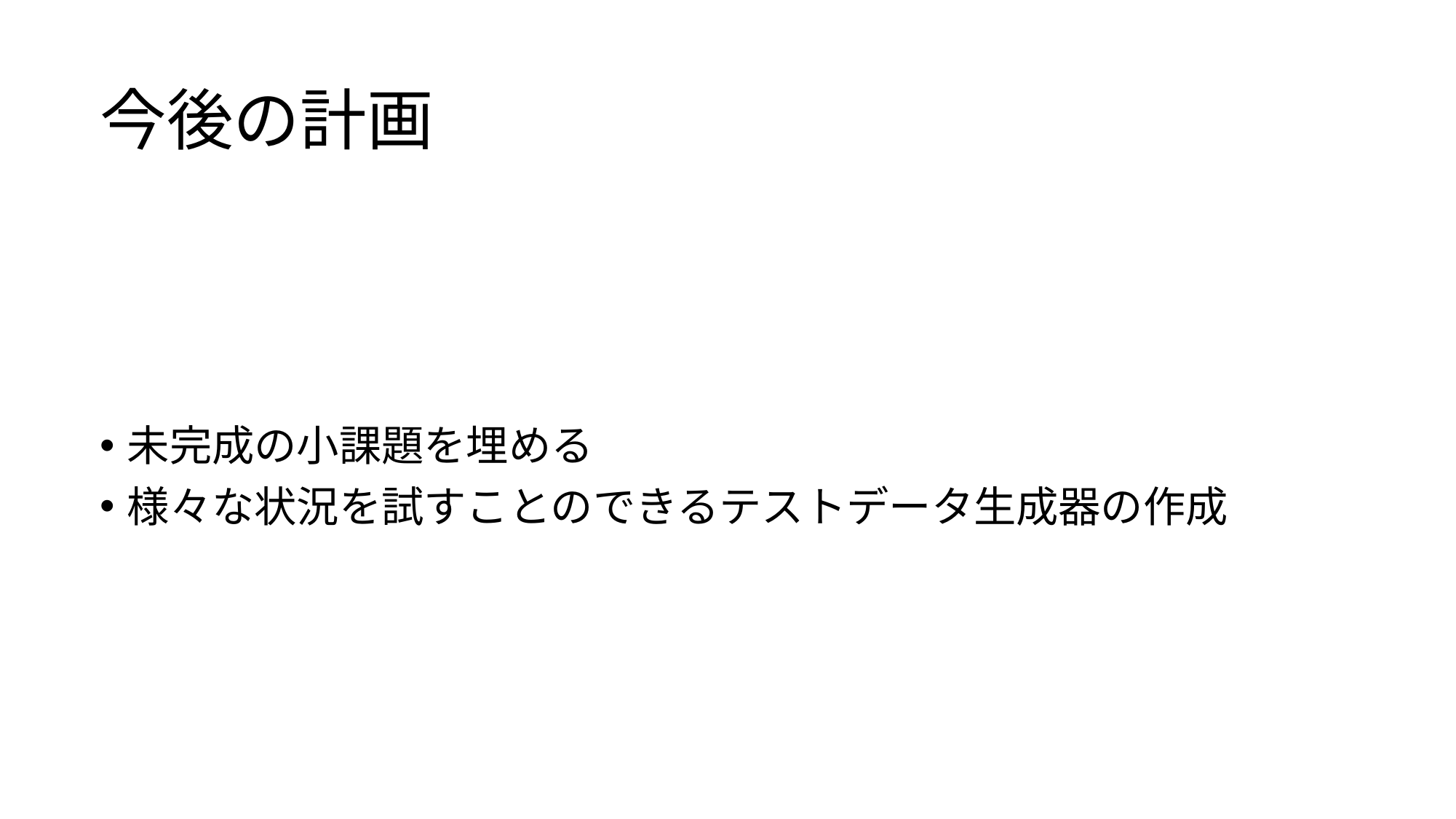

# 今後の計画
未完成の小課題を埋める
様々な状況を試すことのできるテストデータ生成器の作成